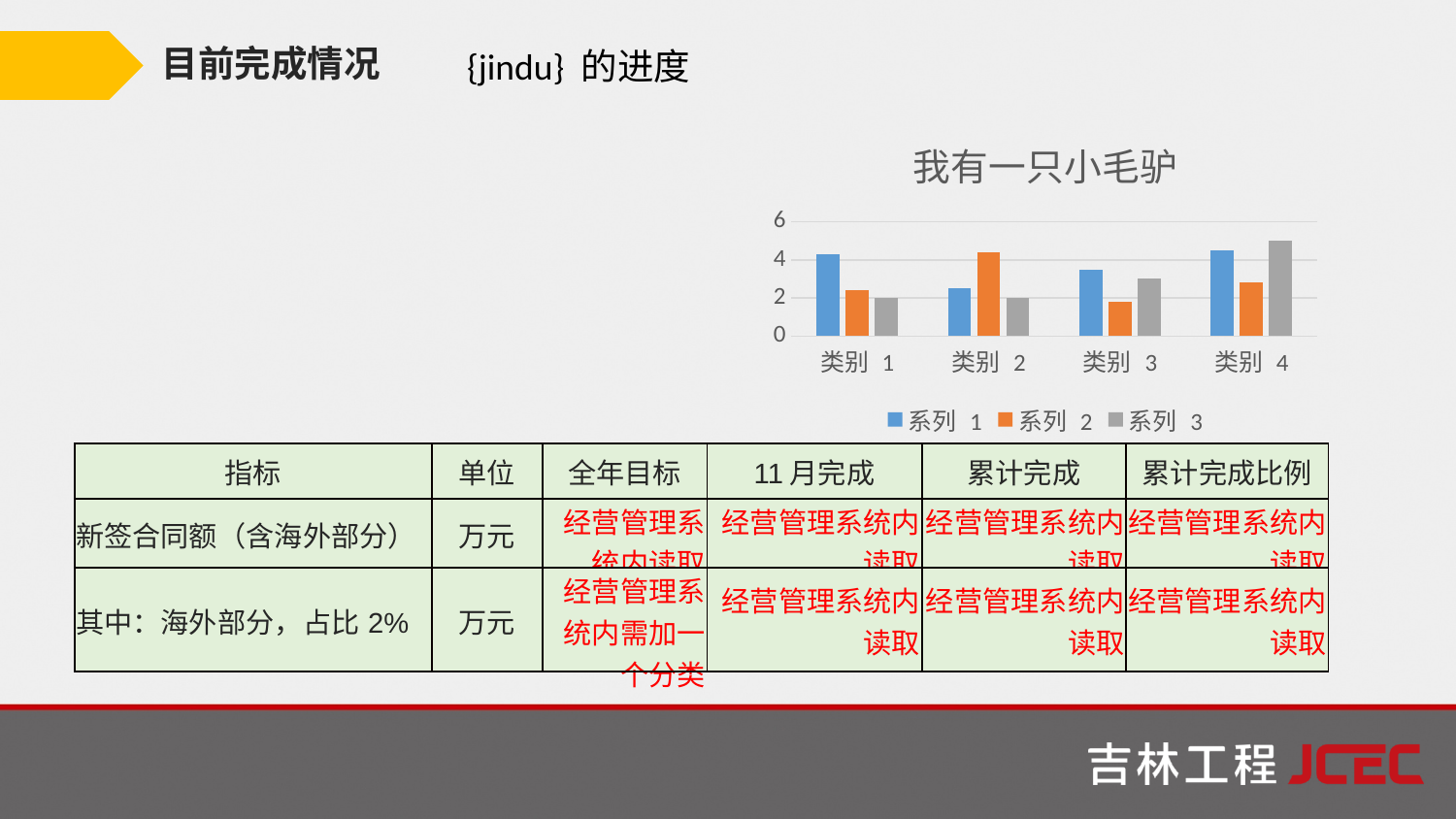

目前完成情况
{jindu} 的进度

### Chart: 我有一只小毛驴

| Category | 系列 1 | 系列 2 | 系列 3 |
|---|---|---|---|
| 类别 1 | 4.3 | 2.4 | 2.0 |
| 类别 2 | 2.5 | 4.4 | 2.0 |
| 类别 3 | 3.5 | 1.8 | 3.0 |
| 类别 4 | 4.5 | 2.8 | 5.0 |
| 指标 | 单位 | 全年目标 | 11月完成 | 累计完成 | 累计完成比例 |
| --- | --- | --- | --- | --- | --- |
| 新签合同额（含海外部分） | 万元 | 经营管理系统内读取 | 经营管理系统内读取 | 经营管理系统内读取 | 经营管理系统内读取 |
| 其中：海外部分，占比2% | 万元 | 经营管理系统内需加一个分类 | 经营管理系统内读取 | 经营管理系统内读取 | 经营管理系统内读取 |